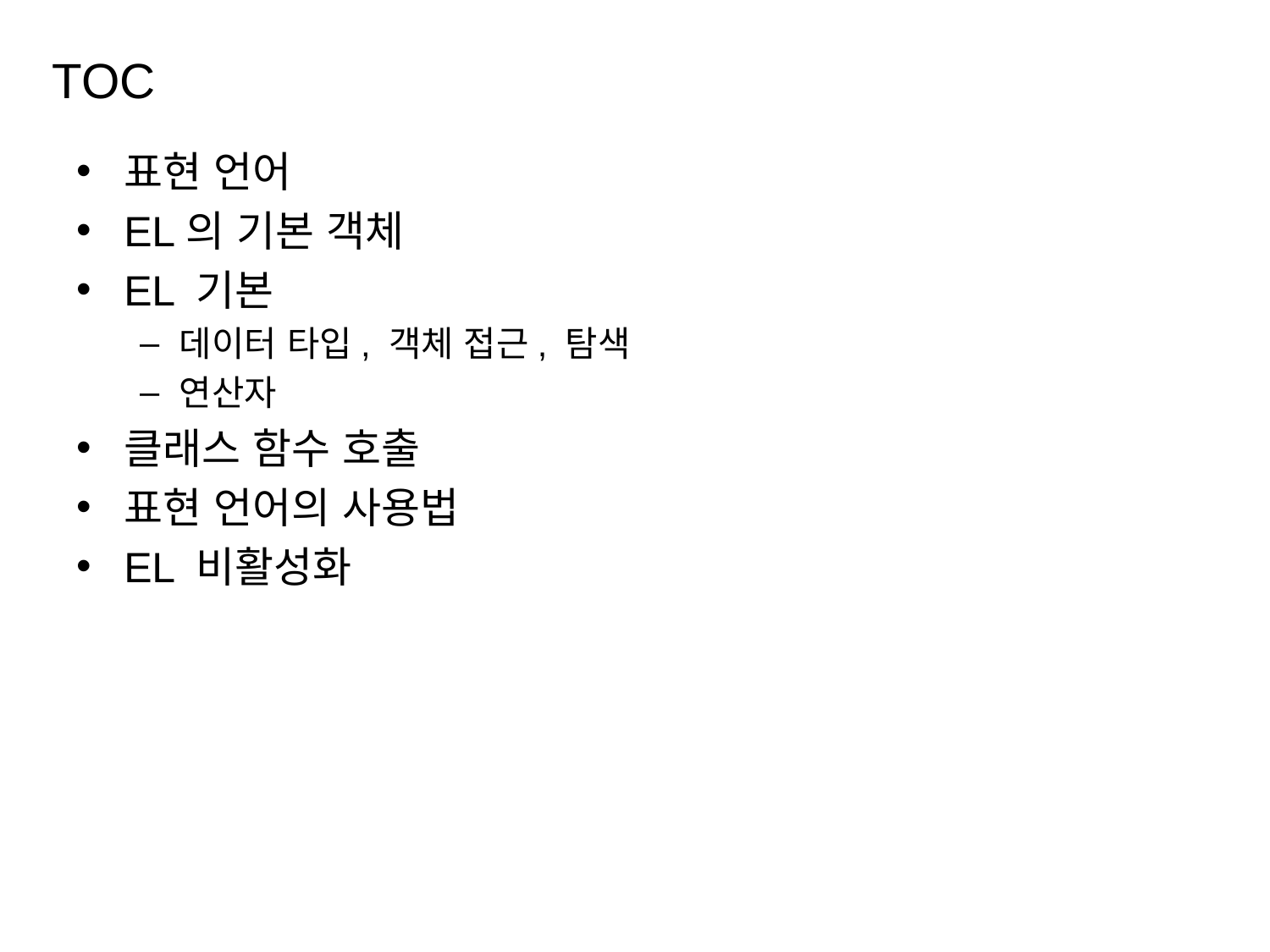

# TOC
표현 언어
EL의 기본 객체
EL 기본
데이터 타입, 객체 접근, 탐색
연산자
클래스 함수 호출
표현 언어의 사용법
EL 비활성화